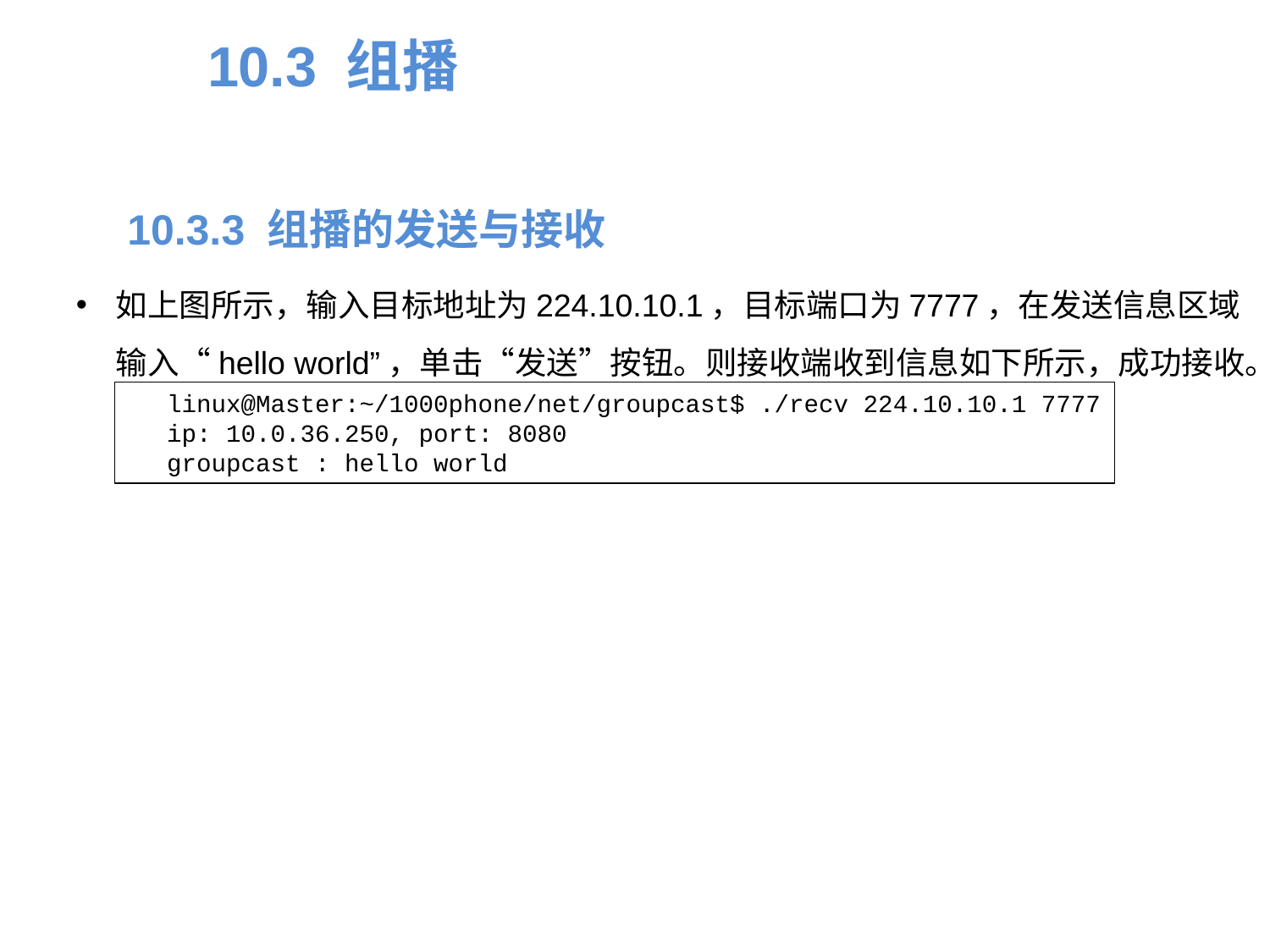

10.3 组播
10.3.3 组播的发送与接收
如上图所示，输入目标地址为224.10.10.1，目标端口为7777，在发送信息区域输入“hello world”，单击“发送”按钮。则接收端收到信息如下所示，成功接收。
linux@Master:~/1000phone/net/groupcast$ ./recv 224.10.10.1 7777
ip: 10.0.36.250, port: 8080
groupcast : hello world